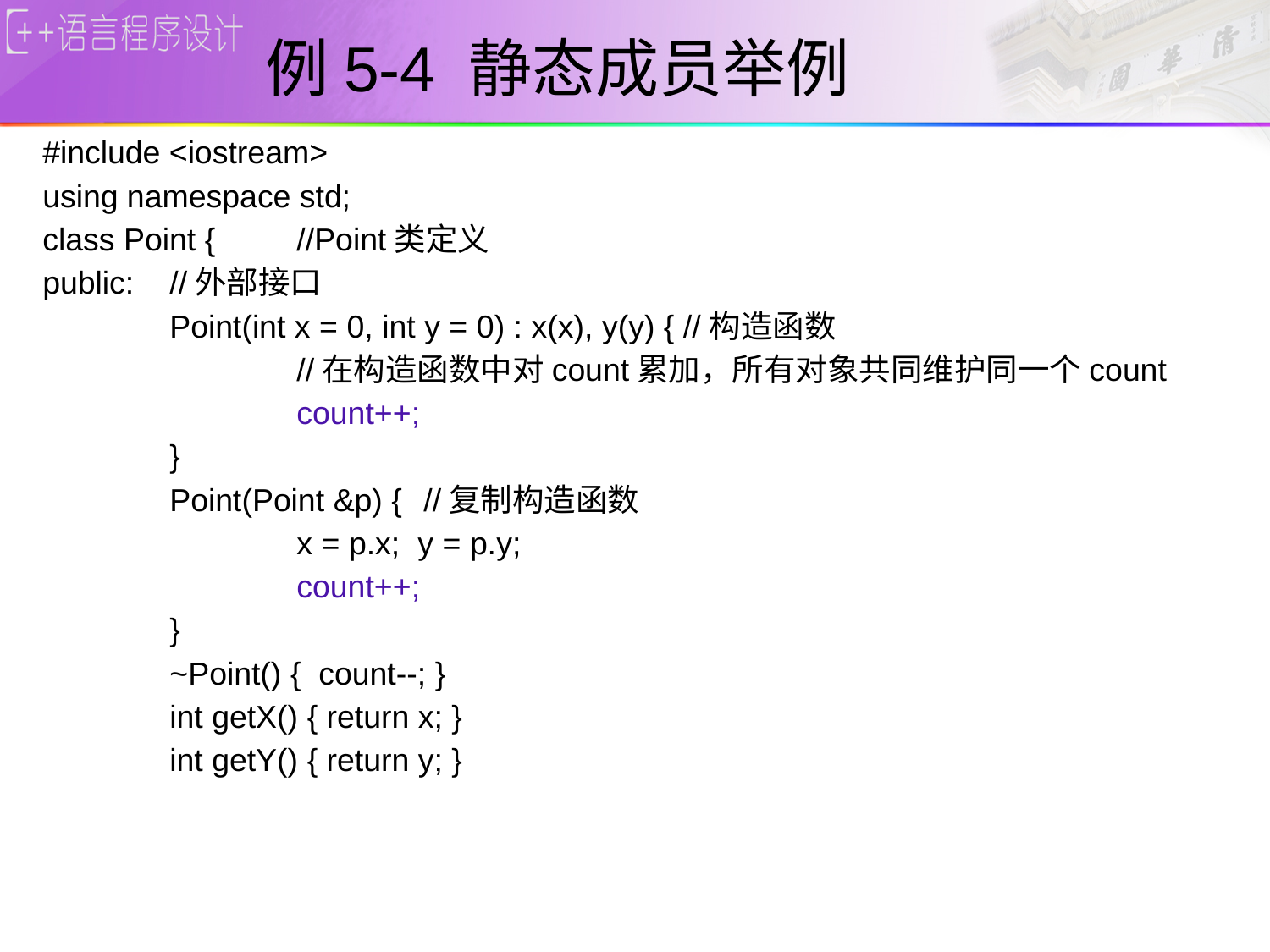

# 例5-4 静态成员举例
#include <iostream>
using namespace std;
class Point {	//Point类定义
public:	//外部接口
	Point(int x = 0, int y = 0) : x(x), y(y) { //构造函数
		//在构造函数中对count累加，所有对象共同维护同一个count
		count++;
	}
	Point(Point &p) {	//复制构造函数
		x = p.x;  y = p.y;
		count++;
	}
	~Point() {  count--; }
	int getX() { return x; }
	int getY() { return y; }